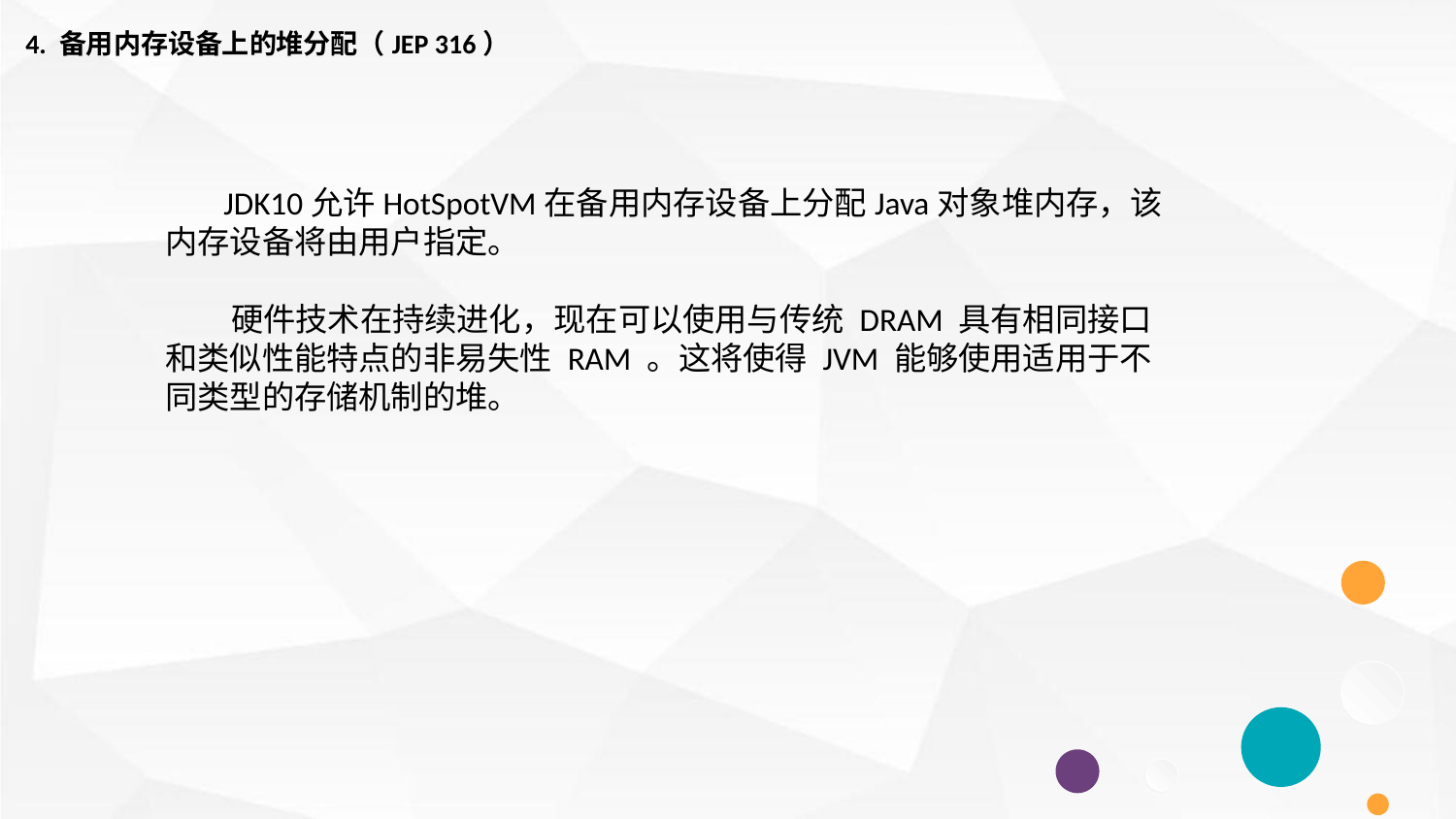

4. 备用内存设备上的堆分配（JEP 316）
        JDK10允许HotSpotVM在备用内存设备上分配Java对象堆内存，该内存设备将由用户指定。

        硬件技术在持续进化，现在可以使用与传统 DRAM 具有相同接口和类似性能特点的非易失性 RAM 。这将使得 JVM 能够使用适用于不同类型的存储机制的堆。